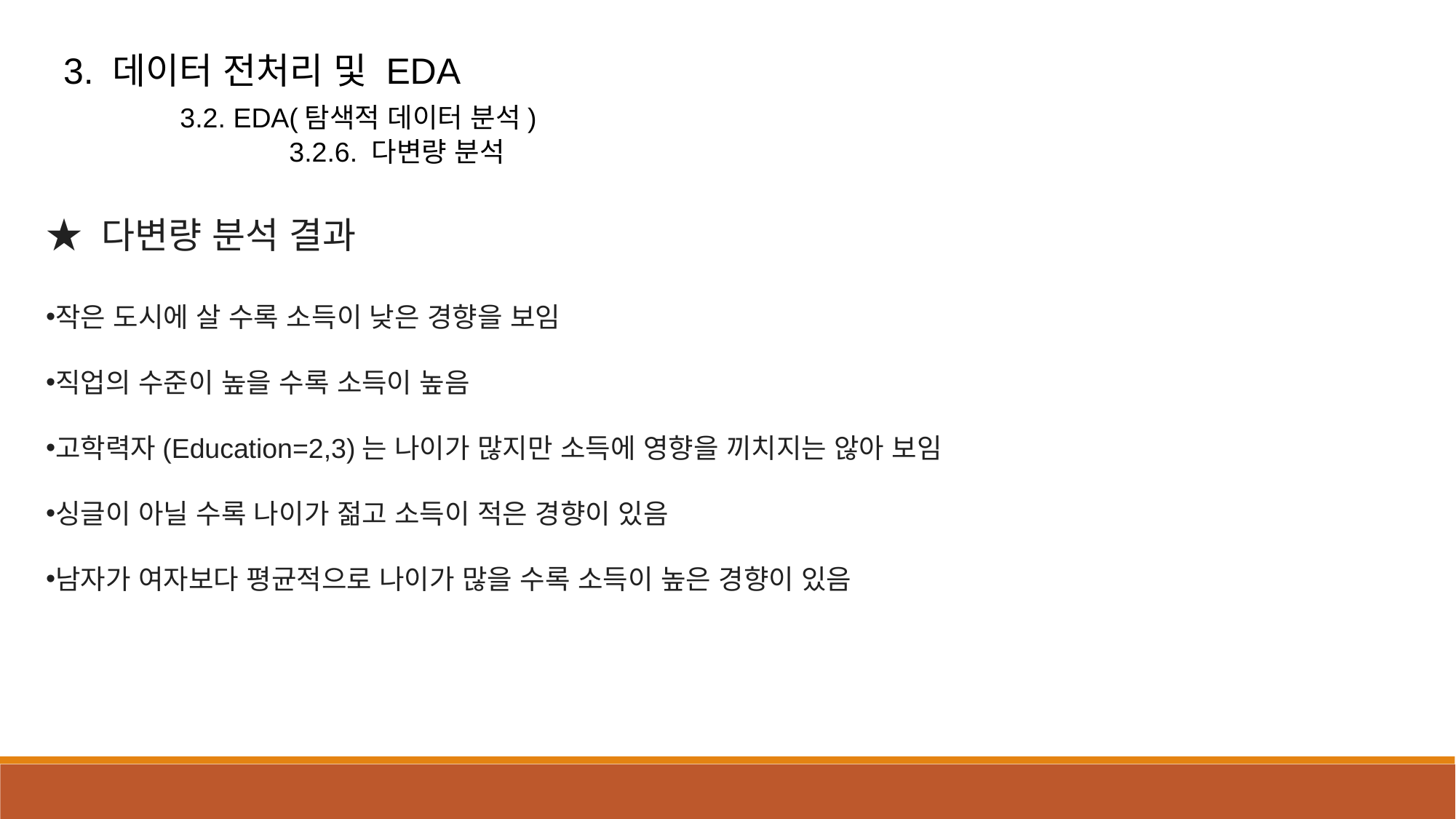

3. 데이터 전처리 및 EDA
 	 3.2. EDA(탐색적 데이터 분석)
	 	 3.2.6. 다변량 분석
★ 다변량 분석 결과

작은 도시에 살 수록 소득이 낮은 경향을 보임

직업의 수준이 높을 수록 소득이 높음

고학력자(Education=2,3)는 나이가 많지만 소득에 영향을 끼치지는 않아 보임

싱글이 아닐 수록 나이가 젊고 소득이 적은 경향이 있음

남자가 여자보다 평균적으로 나이가 많을 수록 소득이 높은 경향이 있음